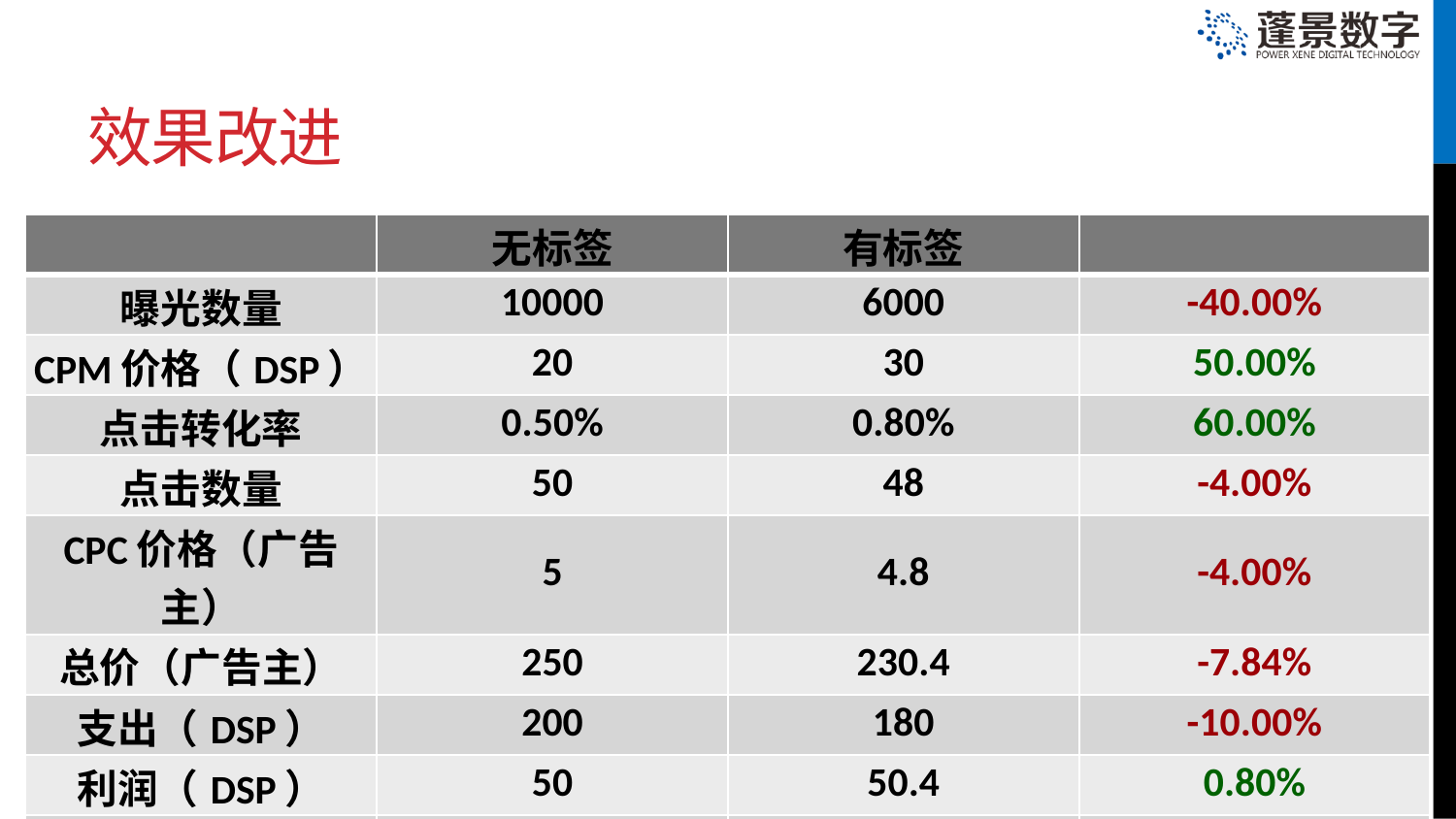

# 效果改进
|  | 无标签 | 有标签 |  |
| --- | --- | --- | --- |
| 曝光数量 | 10000 | 6000 | -40.00% |
| CPM价格（DSP） | 20 | 30 | 50.00% |
| 点击转化率 | 0.50% | 0.80% | 60.00% |
| 点击数量 | 50 | 48 | -4.00% |
| CPC价格（广告主） | 5 | 4.8 | -4.00% |
| 总价（广告主） | 250 | 230.4 | -7.84% |
| 支出（DSP） | 200 | 180 | -10.00% |
| 利润（DSP） | 50 | 50.4 | 0.80% |
| 利润率（DSP） | 20.00% | 21.88% | 9.37% |